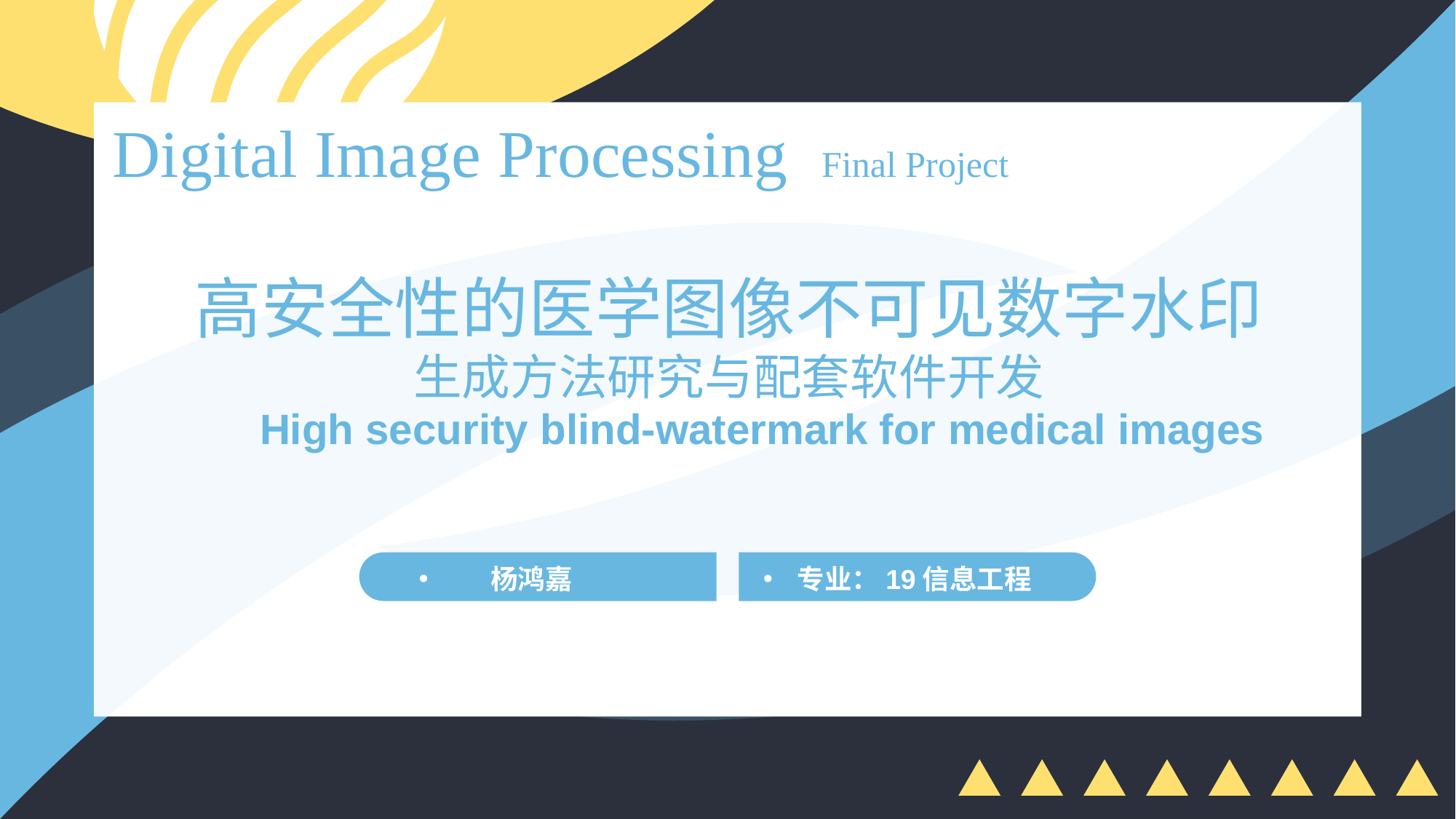

Digital Image Processing  Final Project
高安全性的医学图像不可见数字水印
生成方法研究与配套软件开发
High security blind-watermark for medical images

     杨鸿嘉
专业：19信息工程